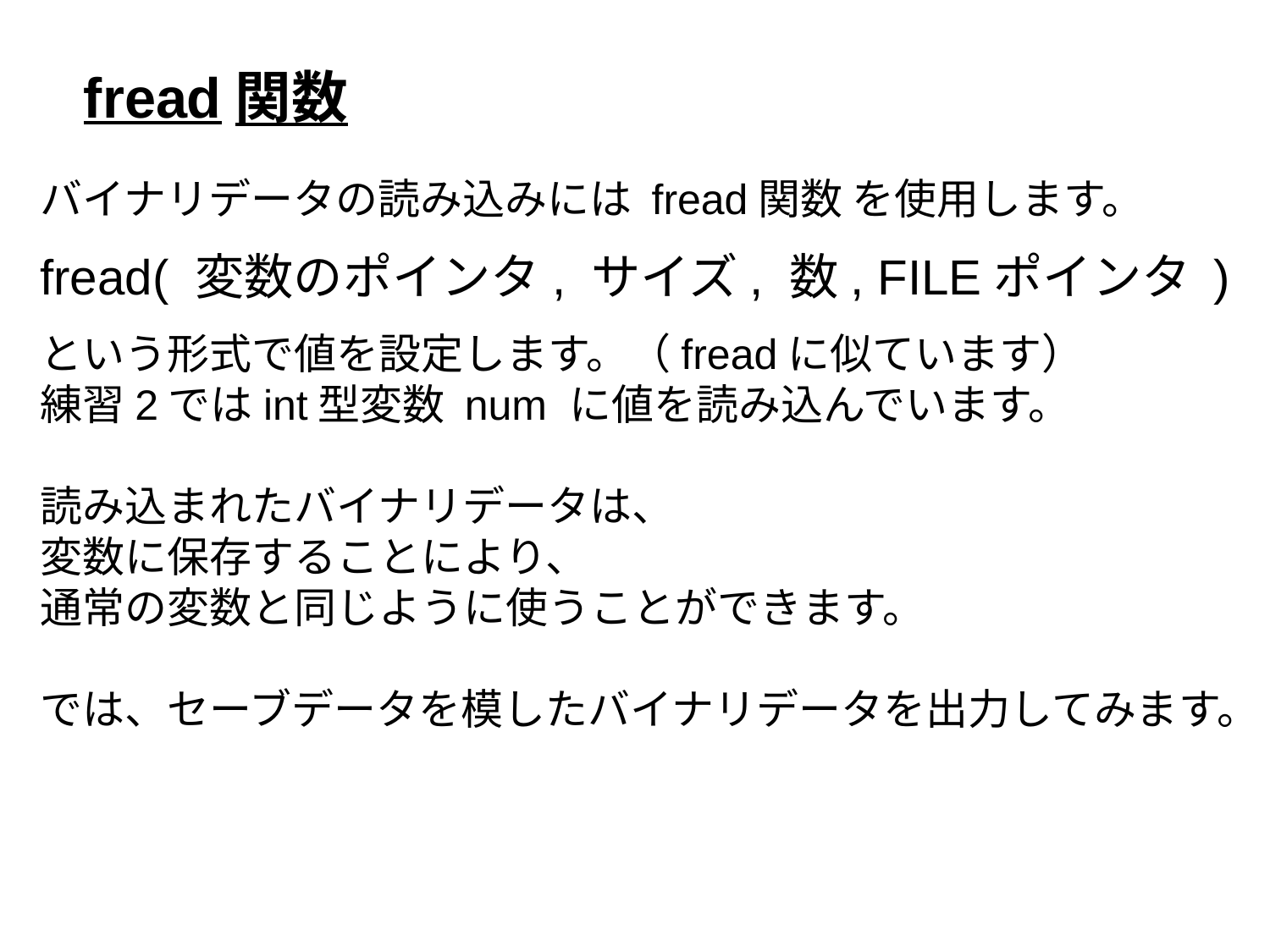

fread関数
バイナリデータの読み込みには fread関数 を使用します。

fread( 変数のポインタ, サイズ, 数, FILEポインタ )

という形式で値を設定します。（freadに似ています）
練習2ではint型変数 num に値を読み込んでいます。

読み込まれたバイナリデータは、
変数に保存することにより、
通常の変数と同じように使うことができます。

では、セーブデータを模したバイナリデータを出力してみます。